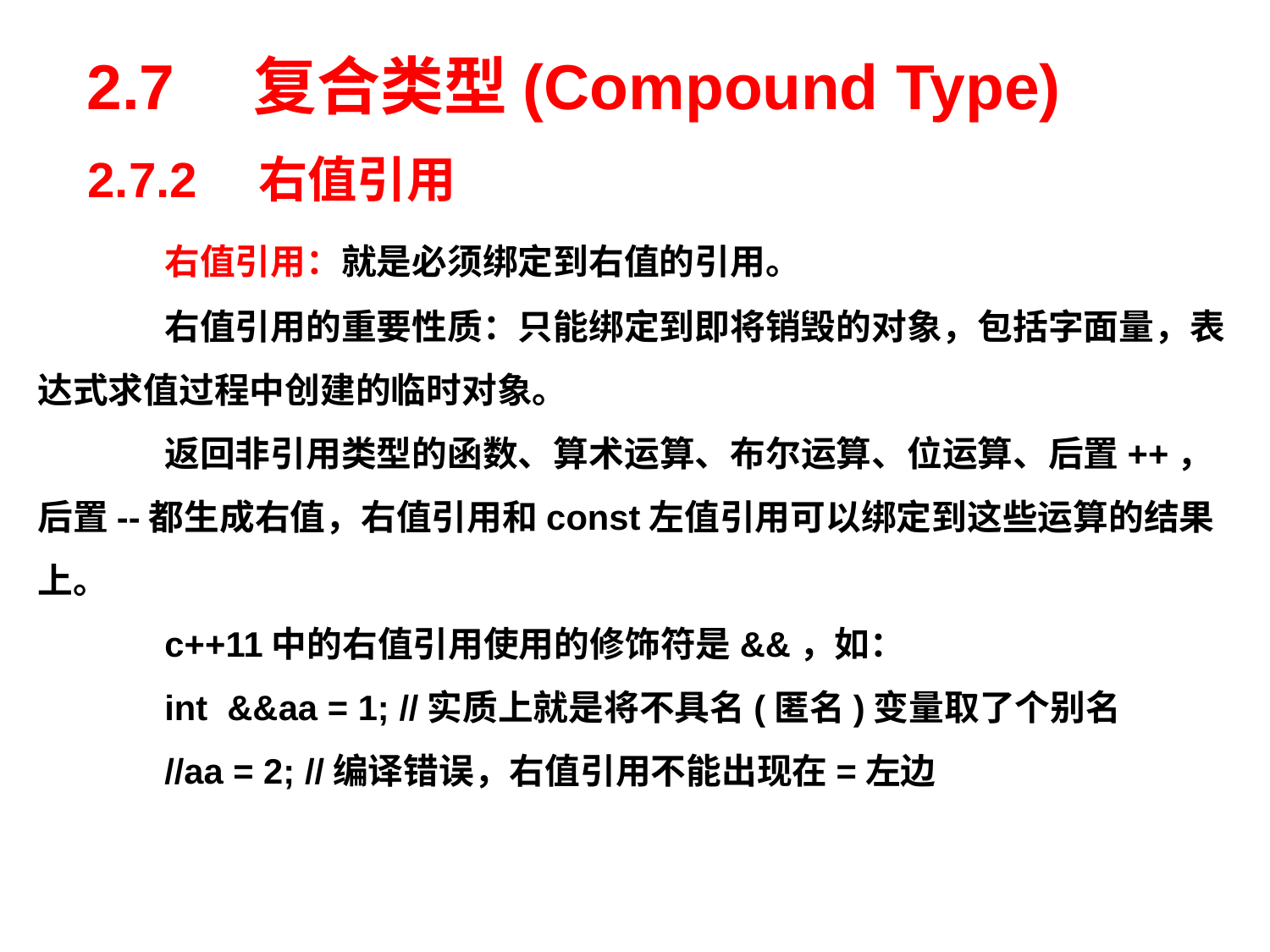

# 2.7　复合类型(Compound Type)
2.7.2　右值引用
	右值引用：就是必须绑定到右值的引用。
	右值引用的重要性质：只能绑定到即将销毁的对象，包括字面量，表达式求值过程中创建的临时对象。
	返回非引用类型的函数、算术运算、布尔运算、位运算、后置++，后置--都生成右值，右值引用和const左值引用可以绑定到这些运算的结果上。
	c++11中的右值引用使用的修饰符是&&，如：
	int  &&aa = 1; //实质上就是将不具名(匿名)变量取了个别名
	//aa = 2; //编译错误，右值引用不能出现在=左边